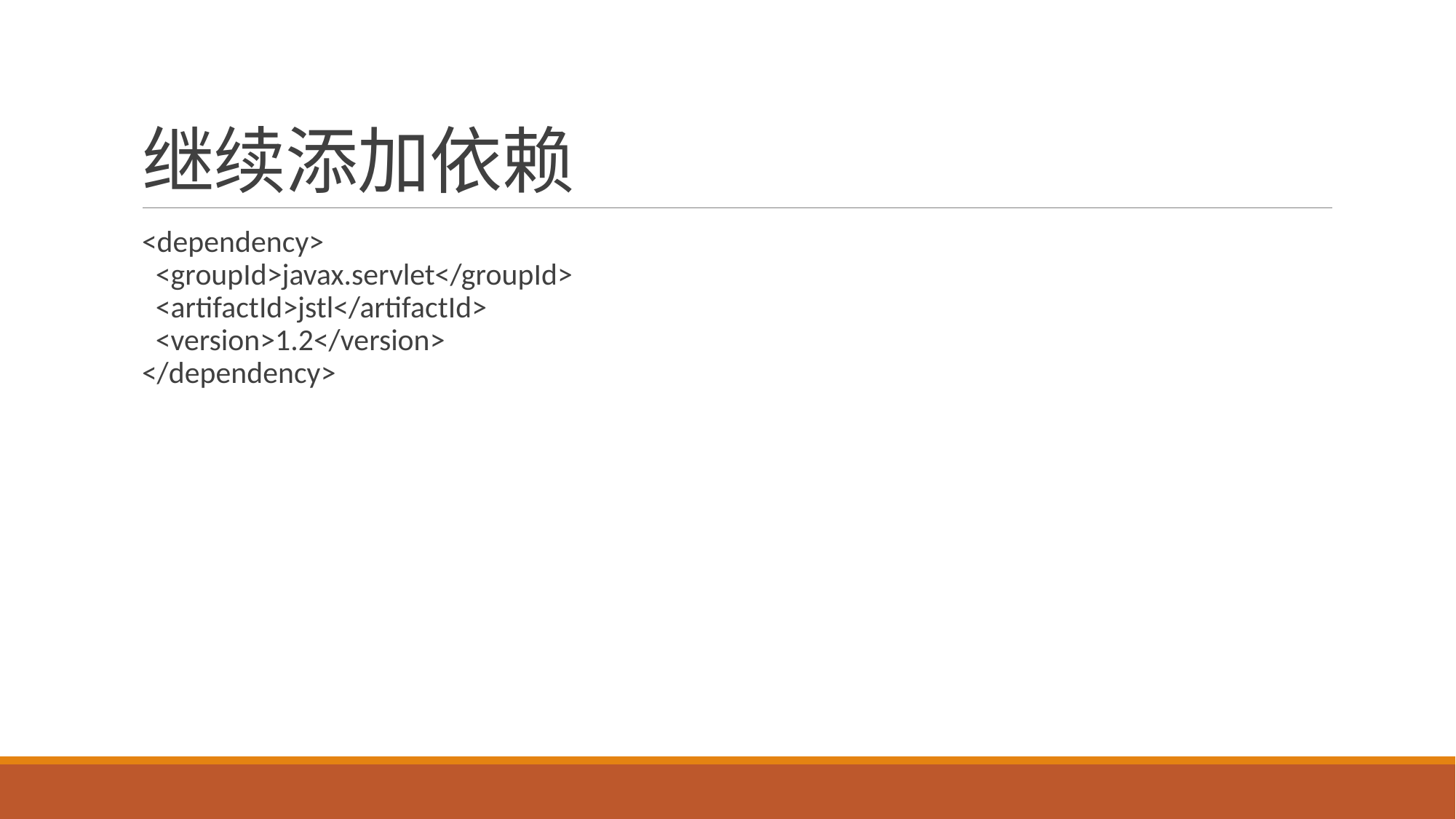

# 继续添加依赖
<dependency>
  <groupId>javax.servlet</groupId>
  <artifactId>jstl</artifactId>
  <version>1.2</version>
</dependency>